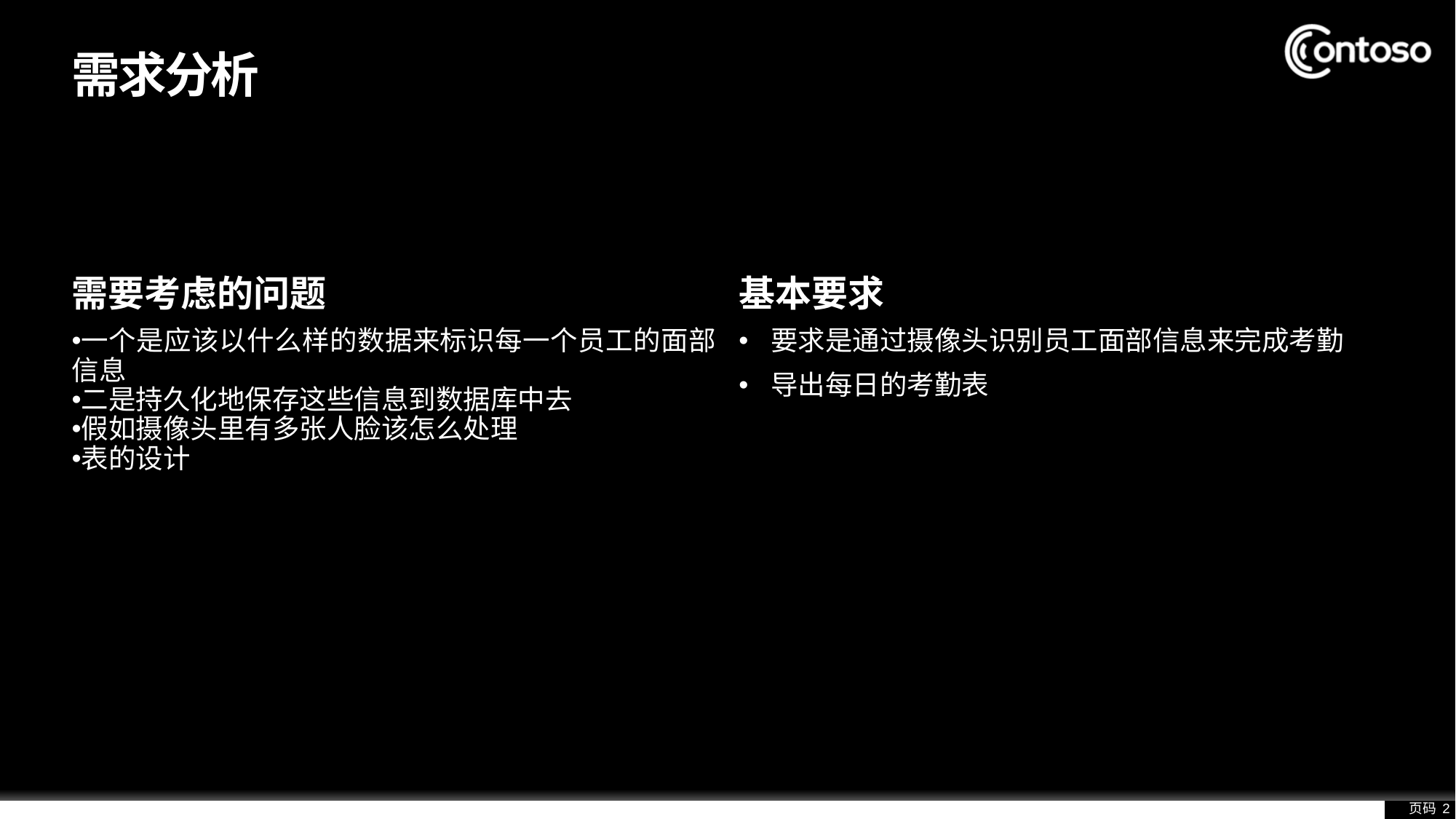

# 需求分析
需要考虑的问题
基本要求
一个是应该以什么样的数据来标识每一个员工的面部信息
二是持久化地保存这些信息到数据库中去
假如摄像头里有多张人脸该怎么处理
表的设计
要求是通过摄像头识别员工面部信息来完成考勤
导出每日的考勤表

页码 2